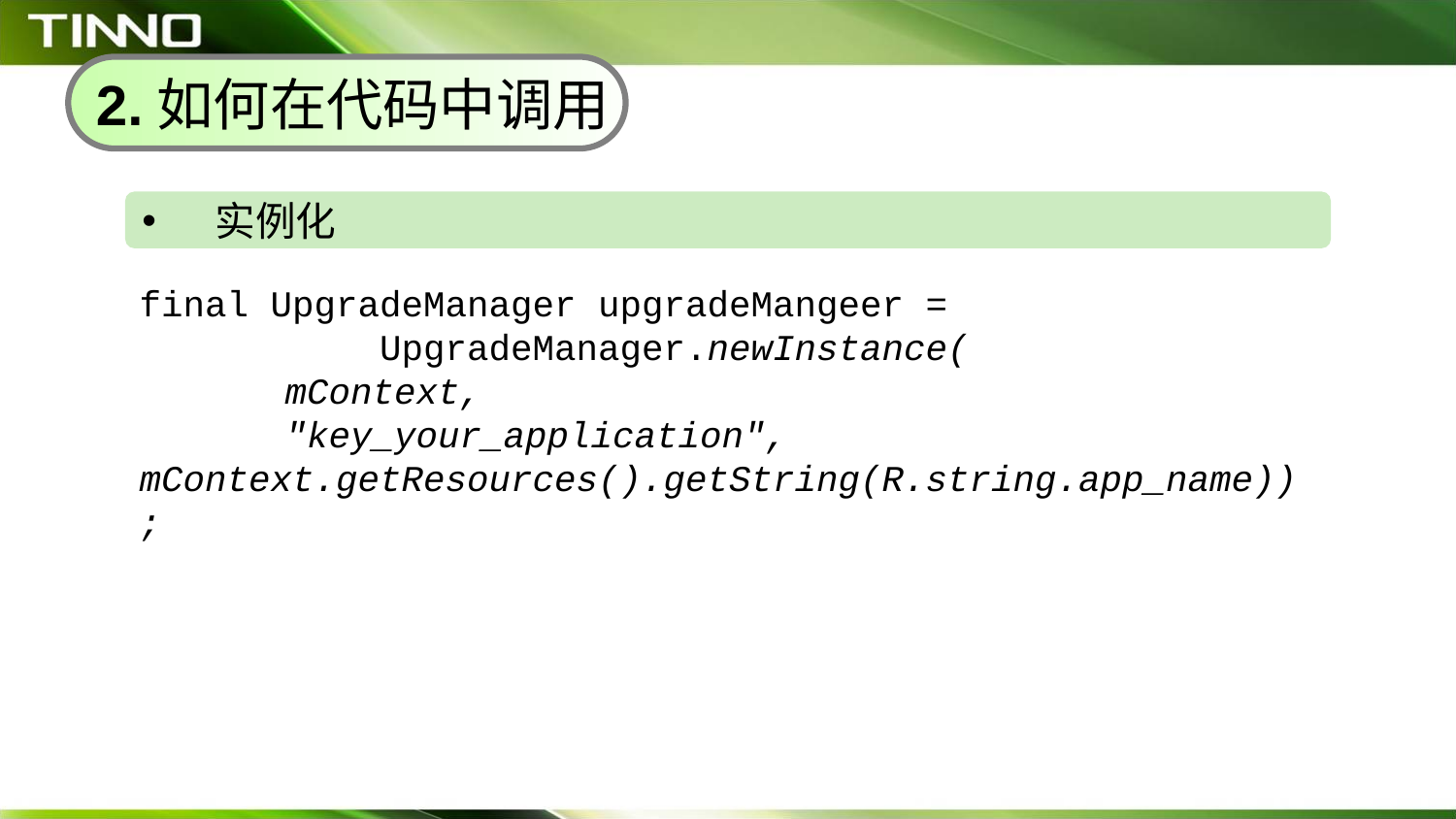

2.如何在代码中调用
实例化
final UpgradeManager upgradeMangeer =
           UpgradeManager.newInstance(
	mContext,
	"key_your_application",           		mContext.getResources().getString(R.string.app_name));